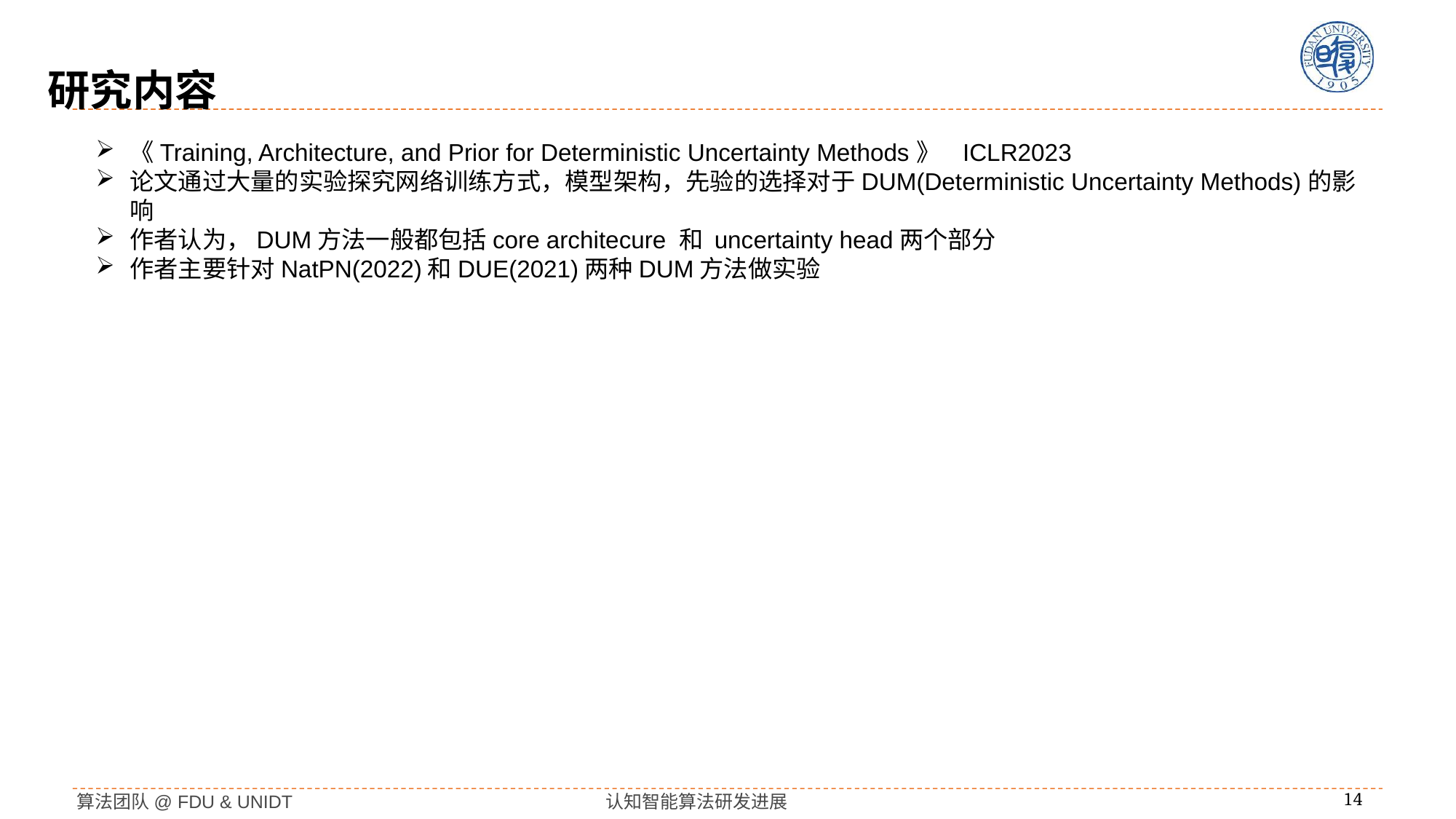

研究内容
《Training, Architecture, and Prior for Deterministic Uncertainty Methods》   ICLR2023
论文通过大量的实验探究网络训练方式，模型架构，先验的选择对于DUM(Deterministic Uncertainty Methods)的影响
作者认为，DUM方法一般都包括core architecure 和 uncertainty head两个部分
作者主要针对NatPN(2022)和DUE(2021)两种DUM方法做实验